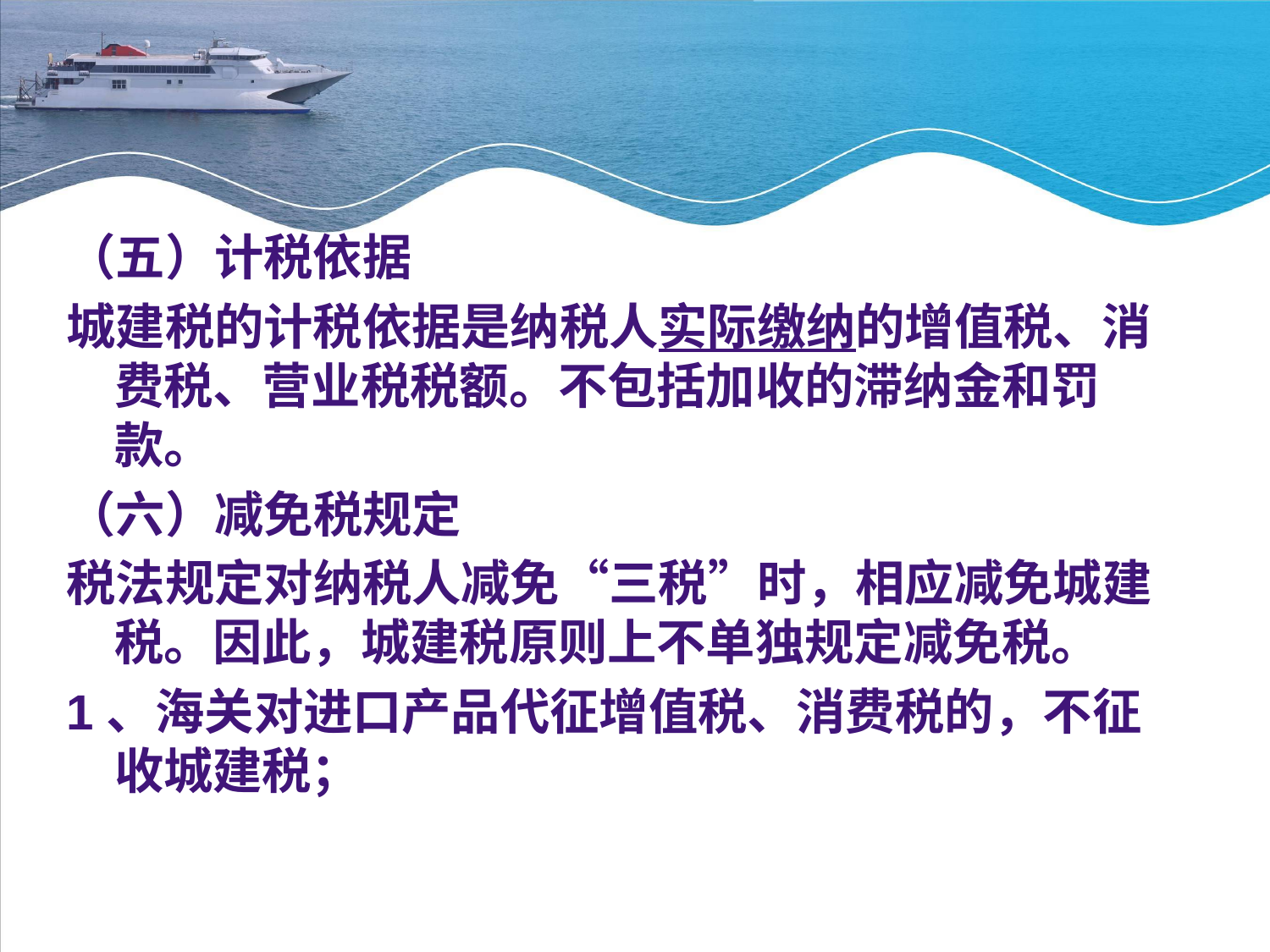

（五）计税依据
城建税的计税依据是纳税人实际缴纳的增值税、消费税、营业税税额。不包括加收的滞纳金和罚款。
（六）减免税规定
税法规定对纳税人减免“三税”时，相应减免城建税。因此，城建税原则上不单独规定减免税。
1、海关对进口产品代征增值税、消费税的，不征收城建税；